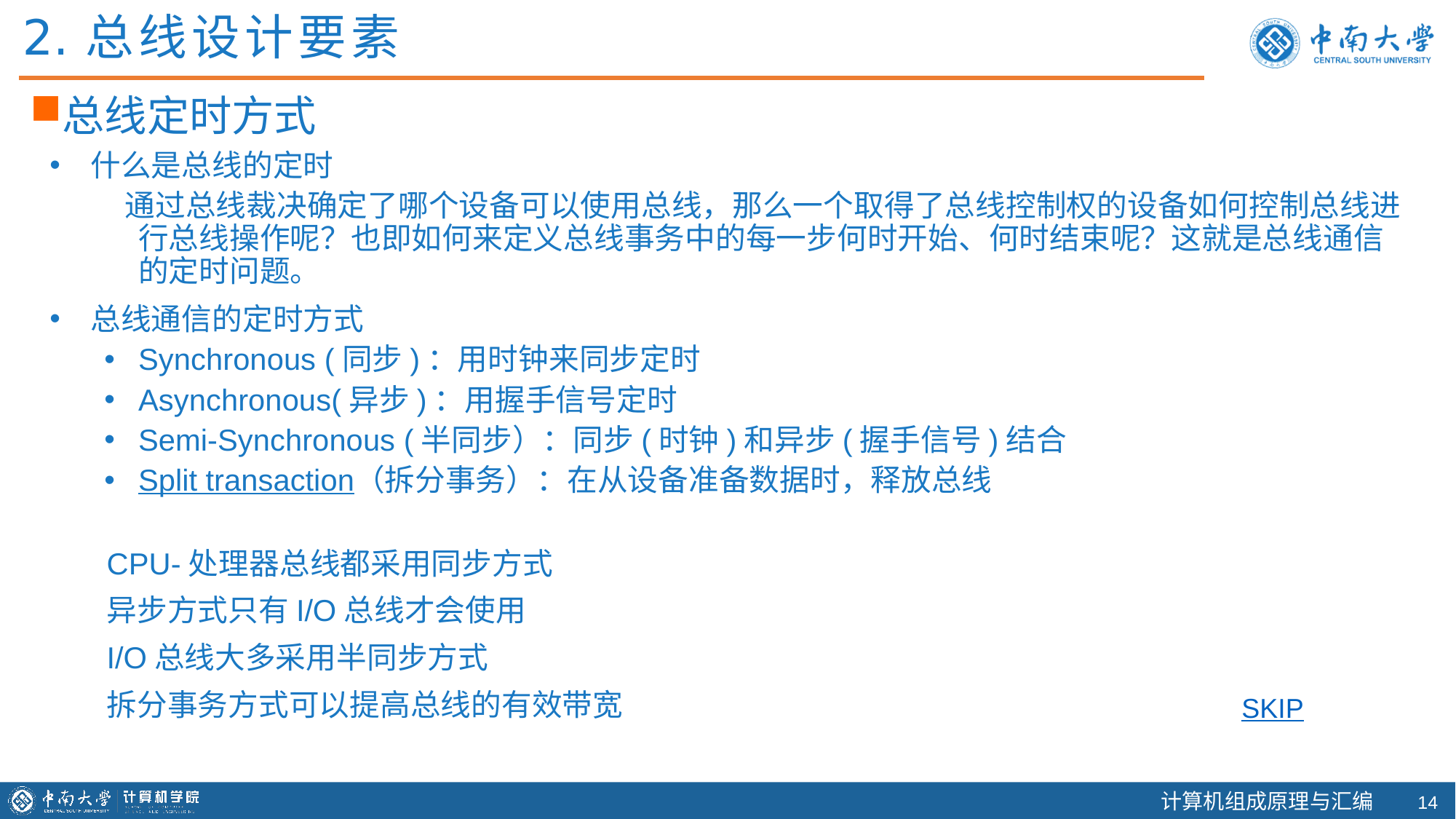

2.总线设计要素

总线定时方式
什么是总线的定时
  通过总线裁决确定了哪个设备可以使用总线，那么一个取得了总线控制权的设备如何控制总线进行总线操作呢？也即如何来定义总线事务中的每一步何时开始、何时结束呢？这就是总线通信的定时问题。
总线通信的定时方式
Synchronous (同步)：用时钟来同步定时
Asynchronous(异步)：用握手信号定时
Semi-Synchronous (半同步）：同步(时钟)和异步(握手信号)结合
Split transaction（拆分事务）：在从设备准备数据时，释放总线
CPU-处理器总线都采用同步方式
异步方式只有I/O总线才会使用
I/O总线大多采用半同步方式
拆分事务方式可以提高总线的有效带宽
SKIP
14